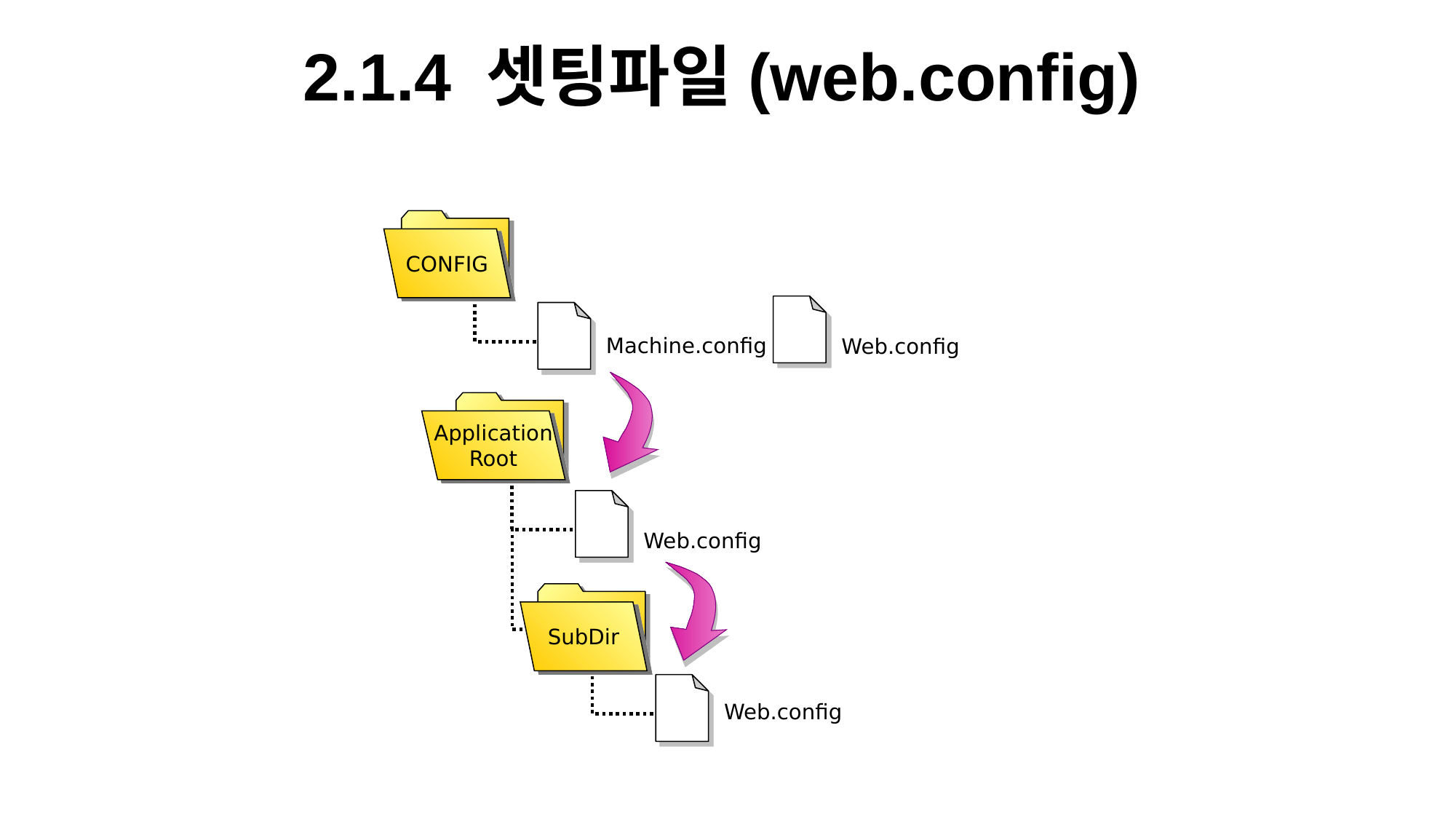

2.1.4 셋팅파일(web.config)

CONFIG

Machine.config
Web.config

Application
Root

Web.config

SubDir

Web.config